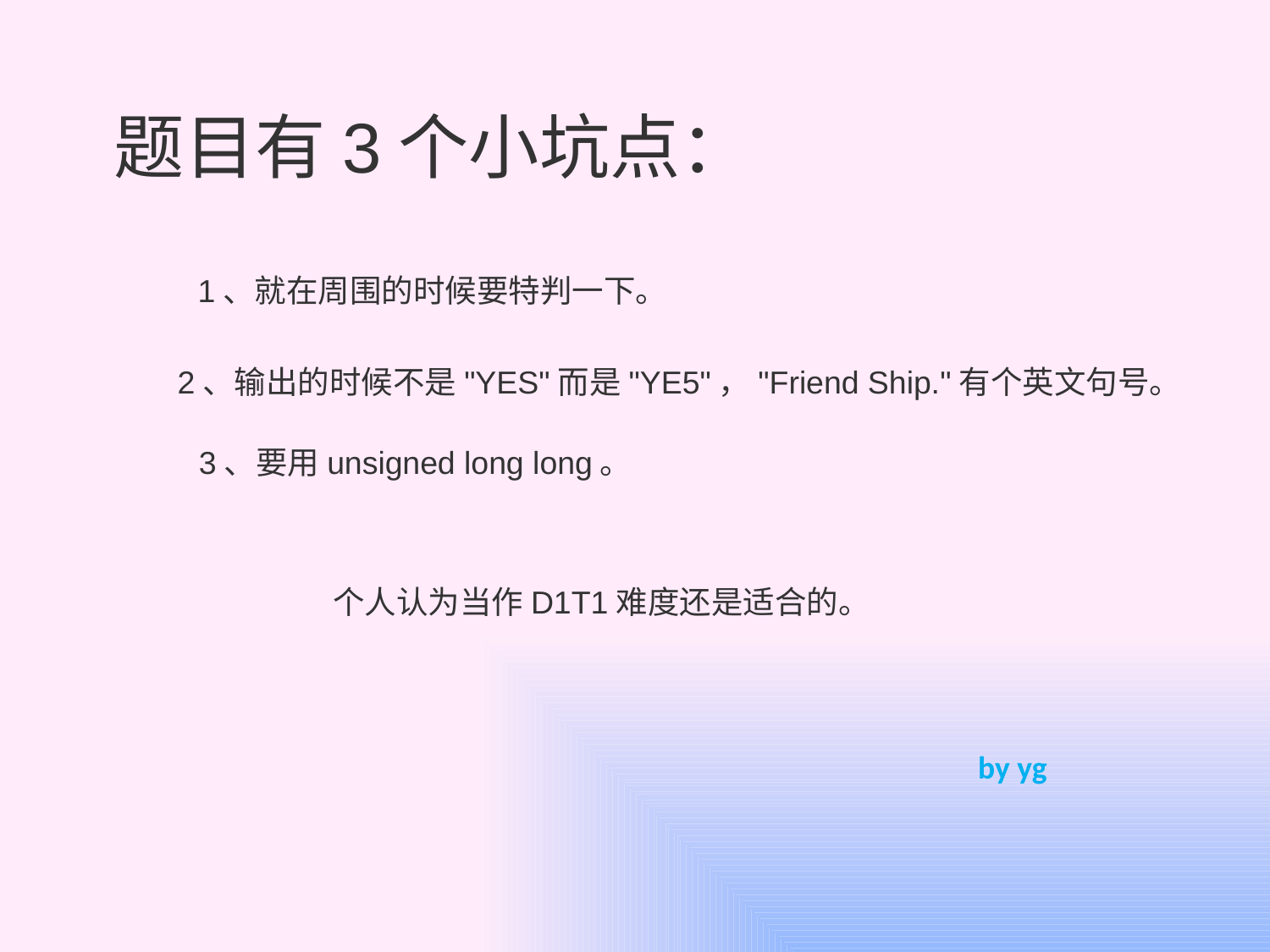

题目有3个小坑点：
1、就在周围的时候要特判一下。
2、输出的时候不是"YES"而是"YE5"，"Friend Ship."有个英文句号。
3、要用unsigned long long。
个人认为当作D1T1难度还是适合的。
by yg